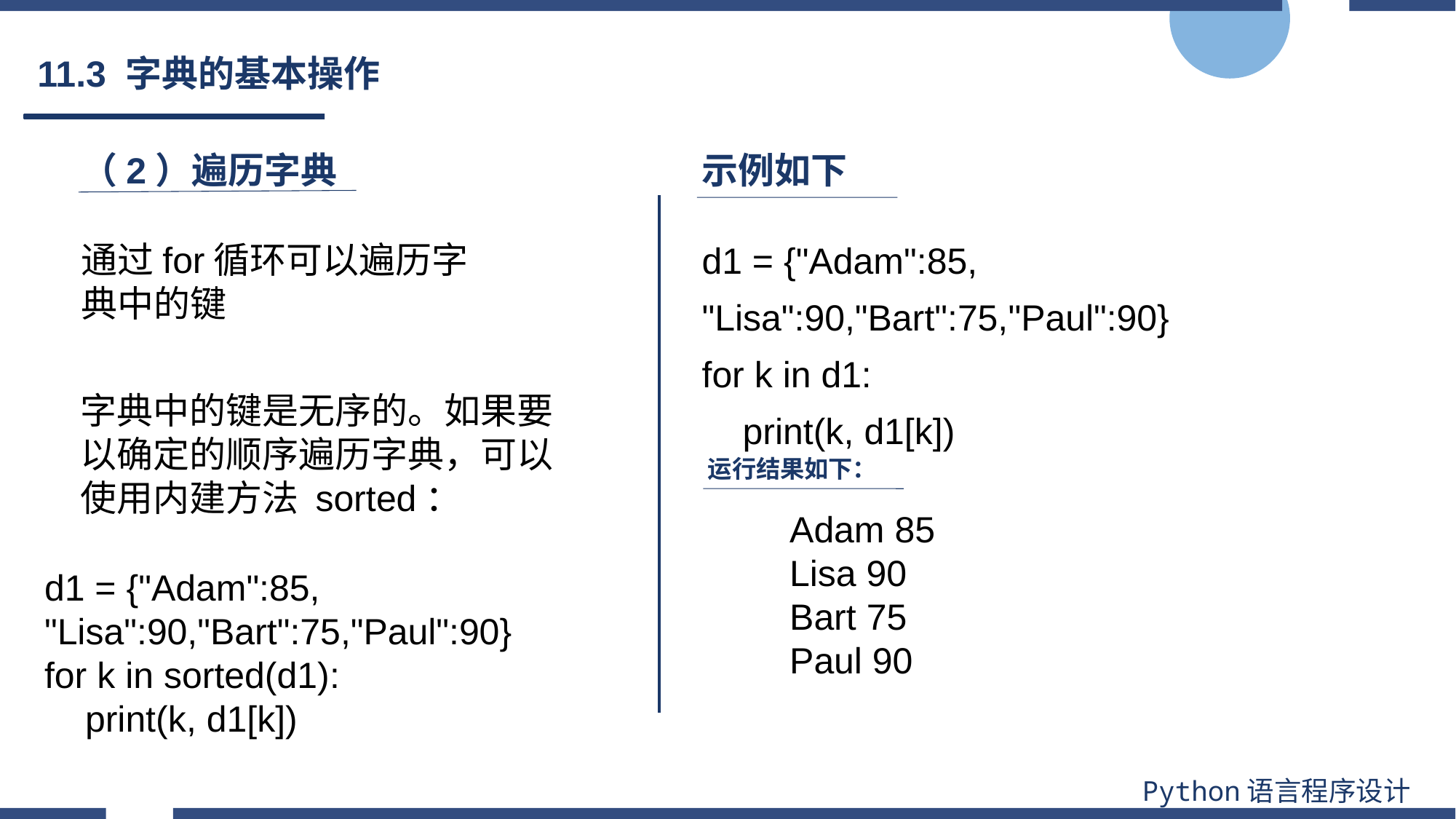

# 11.3 字典的基本操作
（2）遍历字典
示例如下
d1 = {"Adam":85, "Lisa":90,"Bart":75,"Paul":90}
for k in d1:
    print(k, d1[k])
通过for循环可以遍历字典中的键
字典中的键是无序的。如果要以确定的顺序遍历字典，可以使用内建方法 sorted：
运行结果如下：
Adam 85
Lisa 90
Bart 75
Paul 90
d1 = {"Adam":85, "Lisa":90,"Bart":75,"Paul":90}
for k in sorted(d1):
    print(k, d1[k])